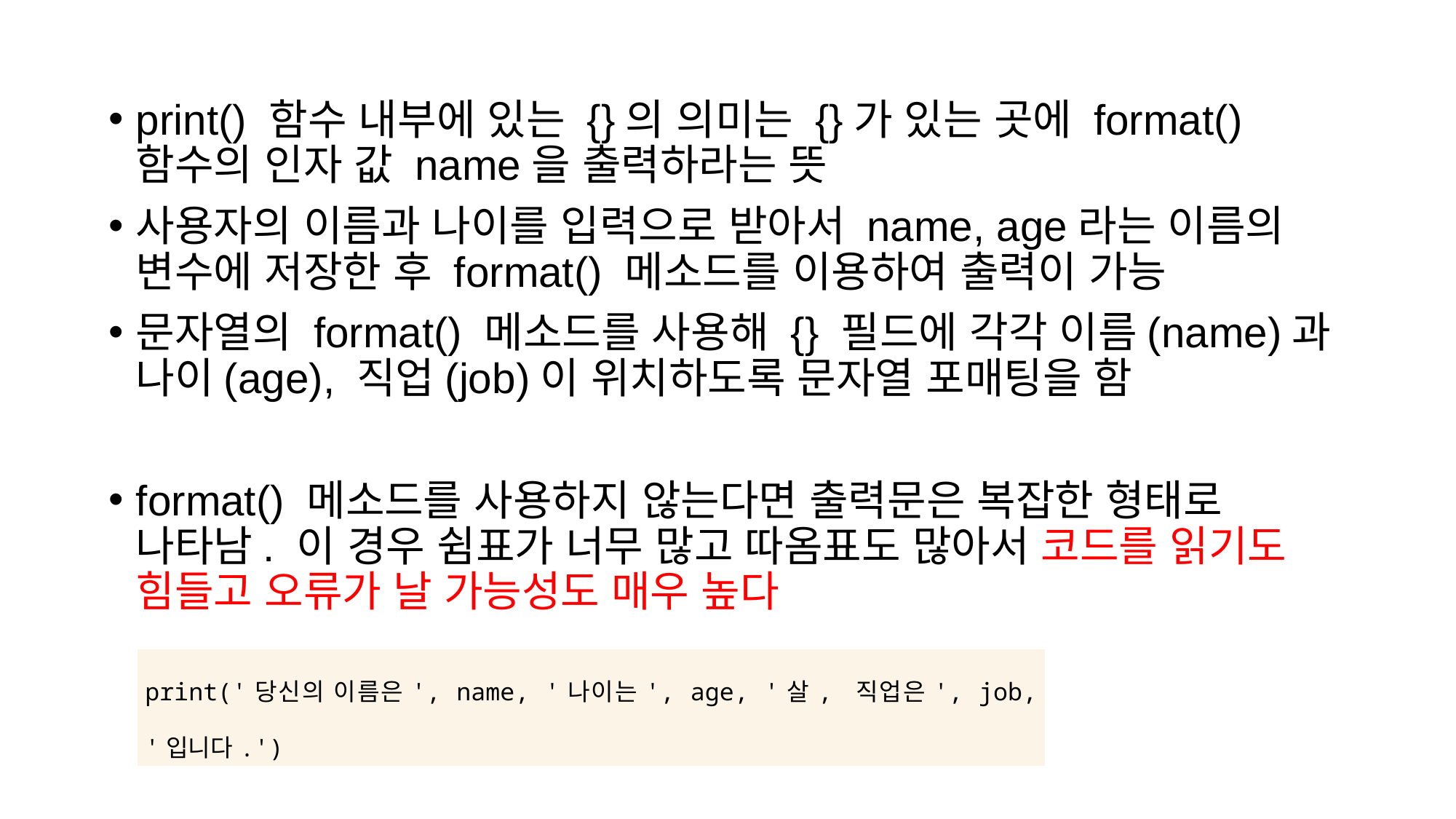

print() 함수 내부에 있는 {}의 의미는 {}가 있는 곳에 format() 함수의 인자 값 name을 출력하라는 뜻
사용자의 이름과 나이를 입력으로 받아서 name, age라는 이름의 변수에 저장한 후 format() 메소드를 이용하여 출력이 가능
문자열의 format() 메소드를 사용해 {} 필드에 각각 이름(name)과 나이(age), 직업(job)이 위치하도록 문자열 포매팅을 함

format() 메소드를 사용하지 않는다면 출력문은 복잡한 형태로 나타남. 이 경우 쉼표가 너무 많고 따옴표도 많아서 코드를 읽기도 힘들고 오류가 날 가능성도 매우 높다

| print('당신의 이름은', name, '나이는', age, '살, 직업은', job, '입니다.') |
| --- |